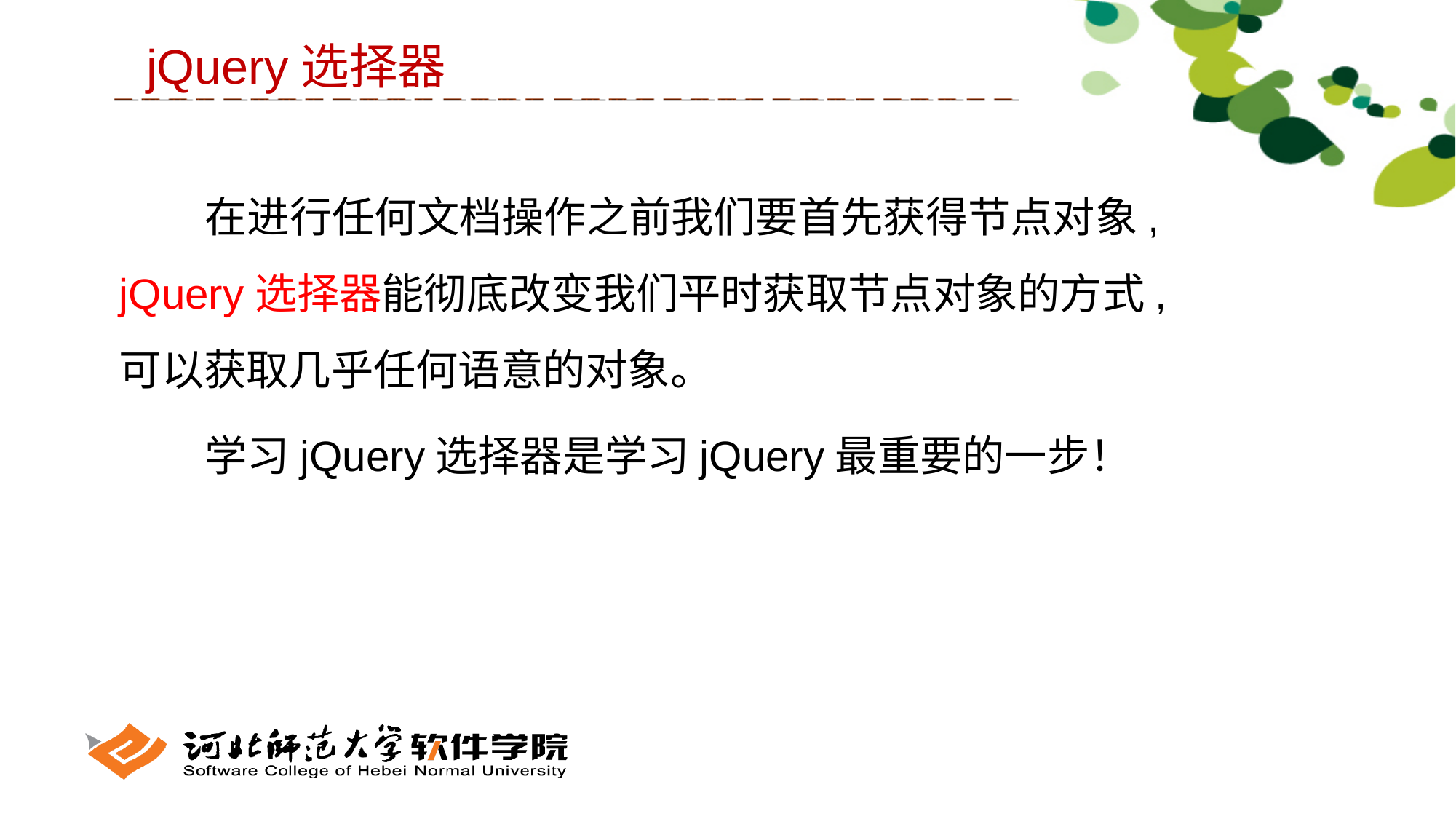

jQuery选择器
        在进行任何文档操作之前我们要首先获得节点对象, jQuery选择器能彻底改变我们平时获取节点对象的方式, 可以获取几乎任何语意的对象。
        学习jQuery选择器是学习jQuery最重要的一步！